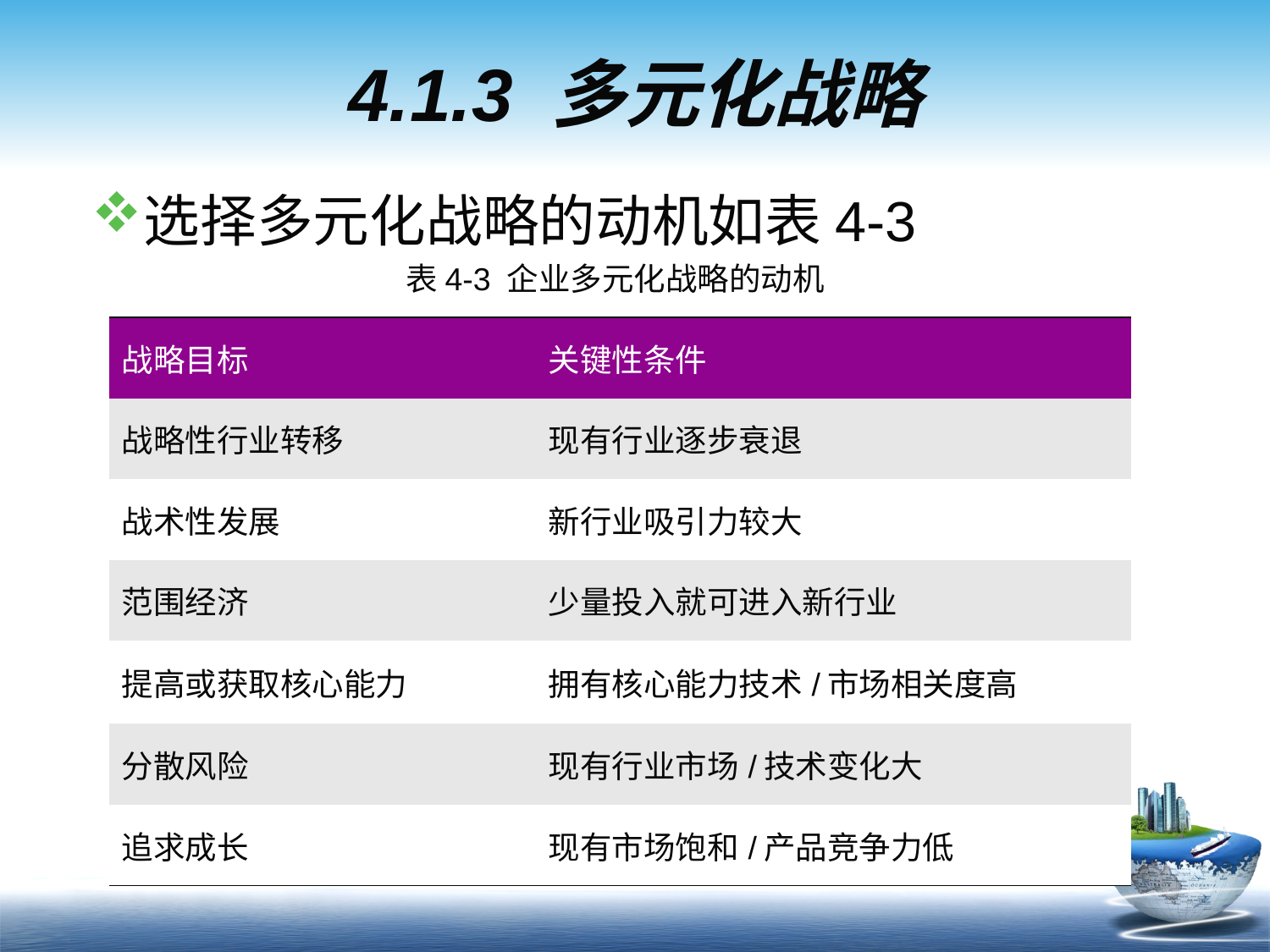

# 4.1.3 多元化战略
选择多元化战略的动机如表4-3
表4-3 企业多元化战略的动机
| 战略目标 | 关键性条件 |
| --- | --- |
| 战略性行业转移 | 现有行业逐步衰退 |
| 战术性发展 | 新行业吸引力较大 |
| 范围经济 | 少量投入就可进入新行业 |
| 提高或获取核心能力 | 拥有核心能力技术/市场相关度高 |
| 分散风险 | 现有行业市场/技术变化大 |
| 追求成长 | 现有市场饱和/产品竞争力低 |